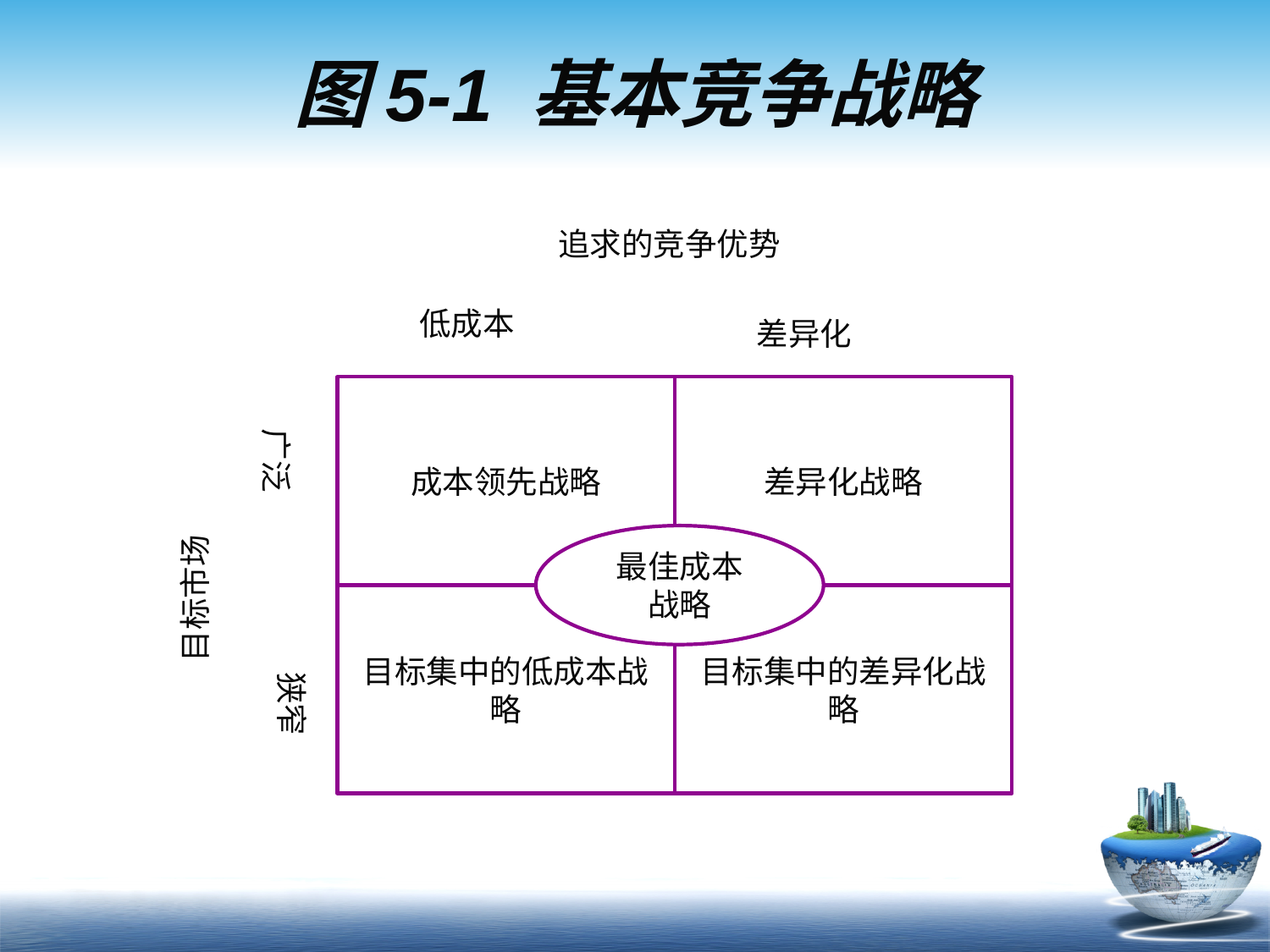

# 图5-1 基本竞争战略
追求的竞争优势
低成本
差异化
成本领先战略
差异化战略
广泛
目标市场
最佳成本
战略
目标集中的低成本战略
目标集中的差异化战略
狭窄